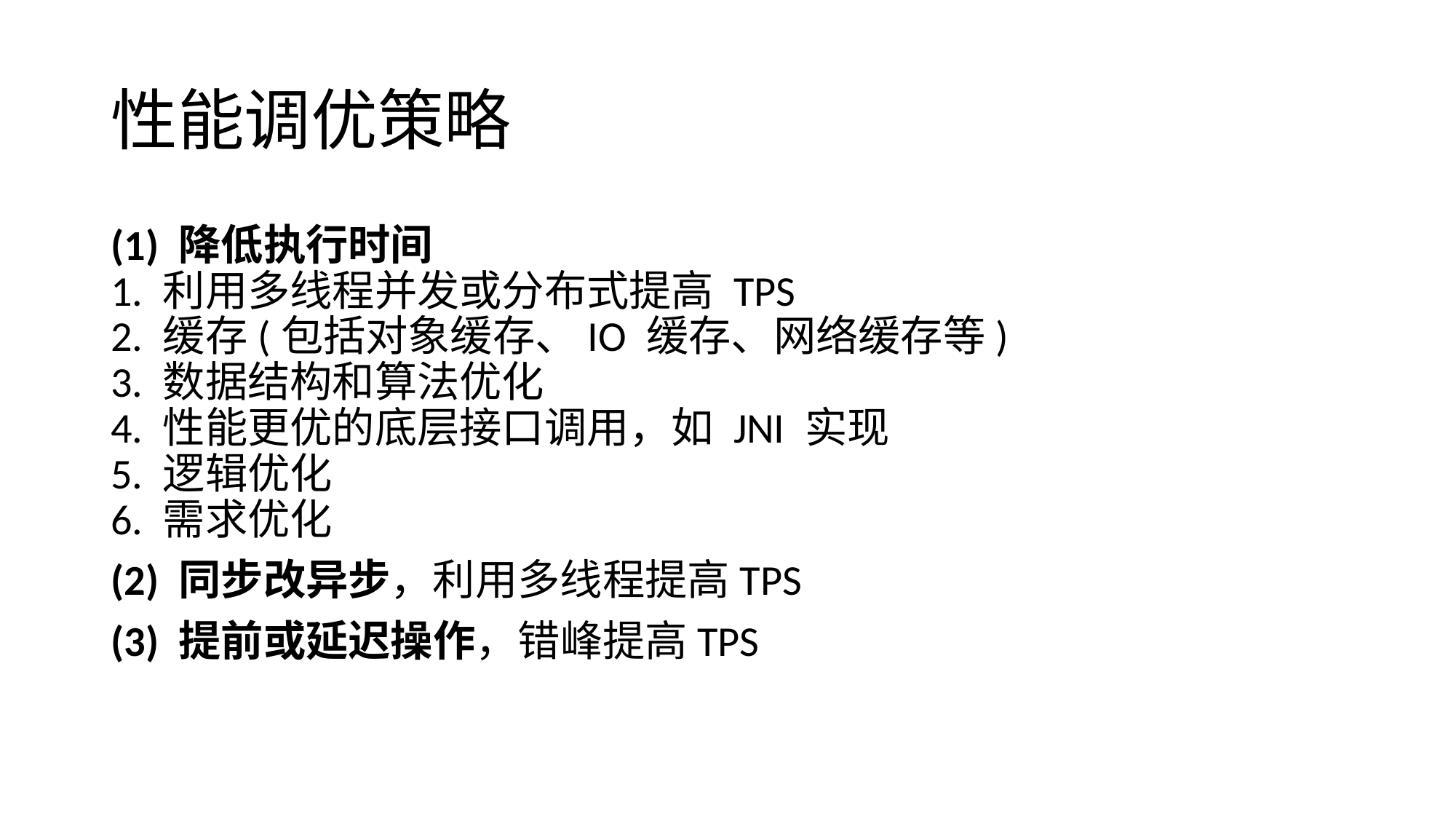

# 性能调优策略
(1) 降低执行时间
1. 利用多线程并发或分布式提高 TPS
2. 缓存(包括对象缓存、IO 缓存、网络缓存等)
3. 数据结构和算法优化
4. 性能更优的底层接口调用，如 JNI 实现
5. 逻辑优化
6. 需求优化
(2) 同步改异步，利用多线程提高TPS
(3) 提前或延迟操作，错峰提高TPS